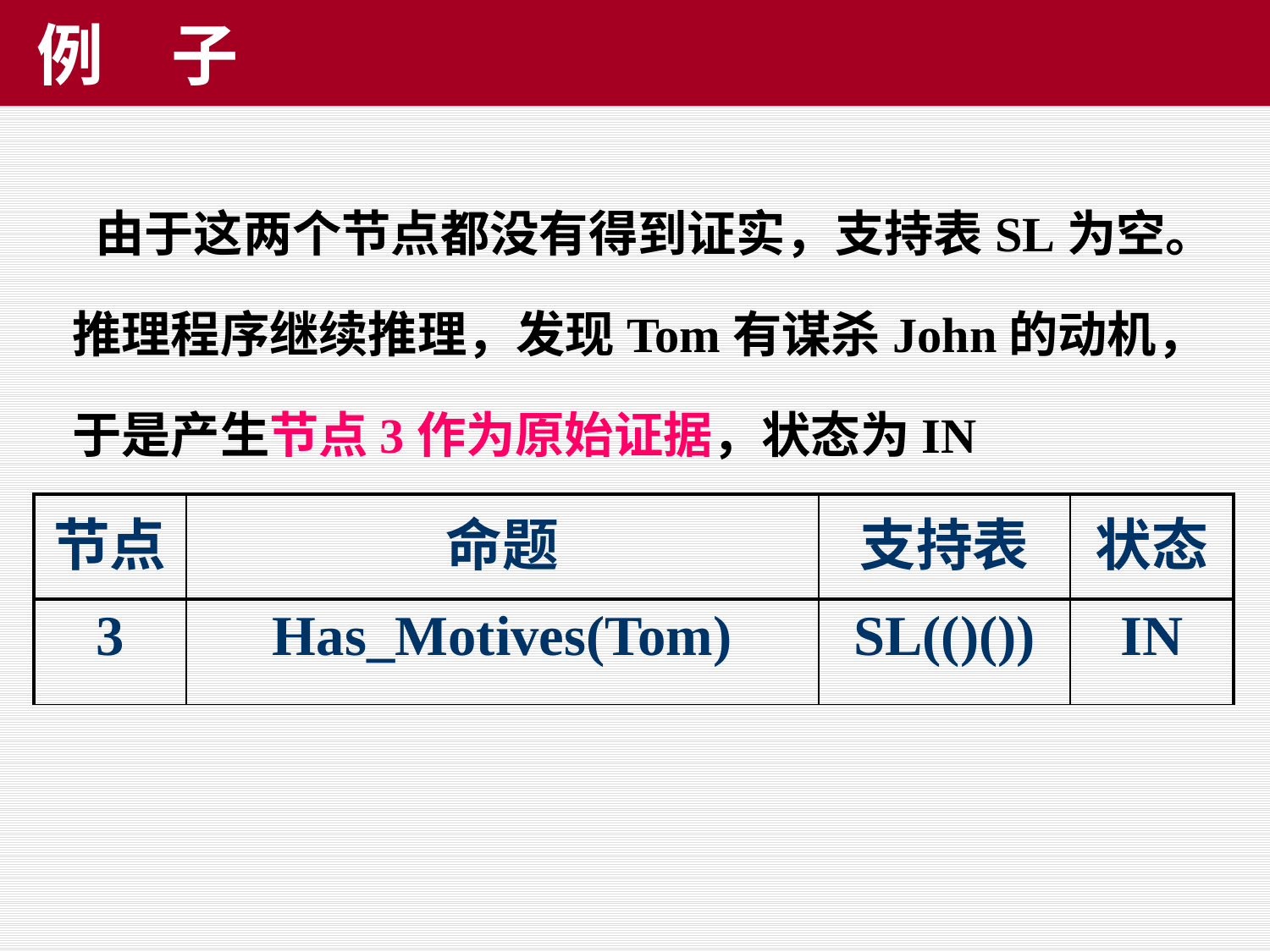

# 例　子
 由于这两个节点都没有得到证实，支持表SL为空。推理程序继续推理，发现Tom有谋杀John的动机，于是产生节点3作为原始证据，状态为IN
| 节点 | 命题 | 支持表 | 状态 |
| --- | --- | --- | --- |
| 3 | Has\_Motives(Tom) | SL(()()) | IN |